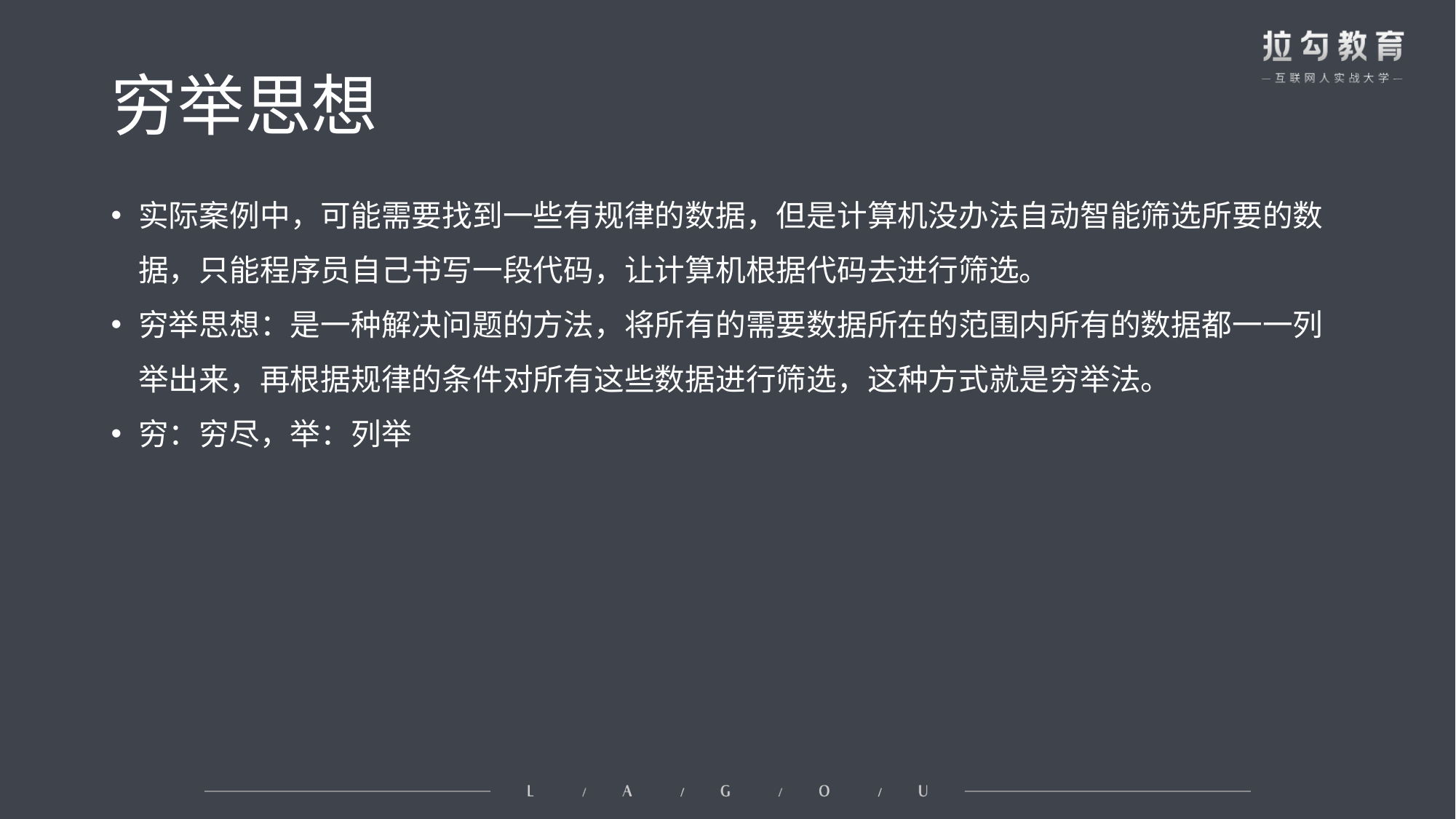

# 穷举思想
实际案例中，可能需要找到一些有规律的数据，但是计算机没办法自动智能筛选所要的数据，只能程序员自己书写一段代码，让计算机根据代码去进行筛选。
穷举思想：是一种解决问题的方法，将所有的需要数据所在的范围内所有的数据都一一列举出来，再根据规律的条件对所有这些数据进行筛选，这种方式就是穷举法。
穷：穷尽，举：列举